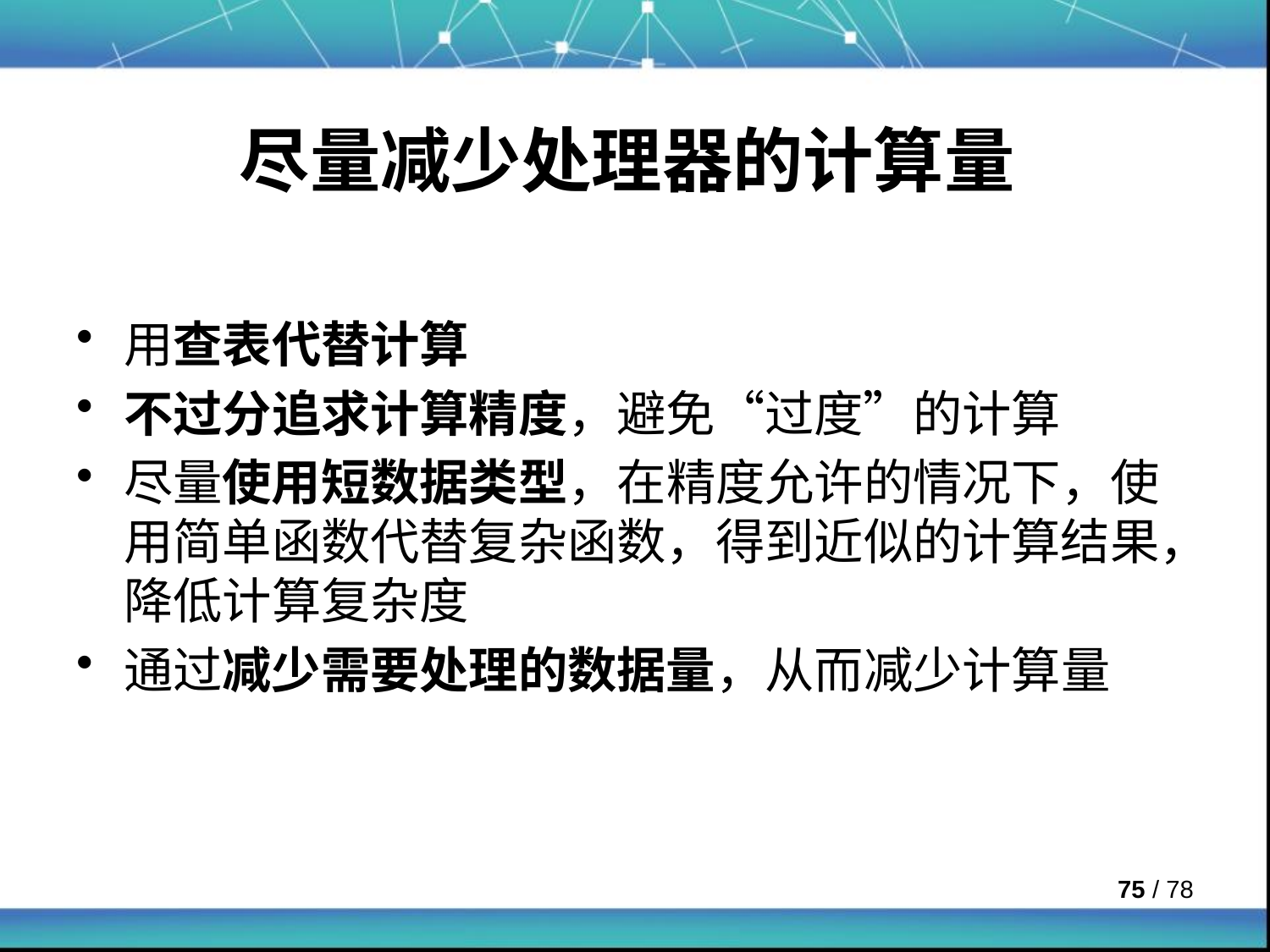

# 尽量减少处理器的计算量
用查表代替计算
不过分追求计算精度，避免“过度”的计算
尽量使用短数据类型，在精度允许的情况下，使用简单函数代替复杂函数，得到近似的计算结果，降低计算复杂度
通过减少需要处理的数据量，从而减少计算量
75 / 78